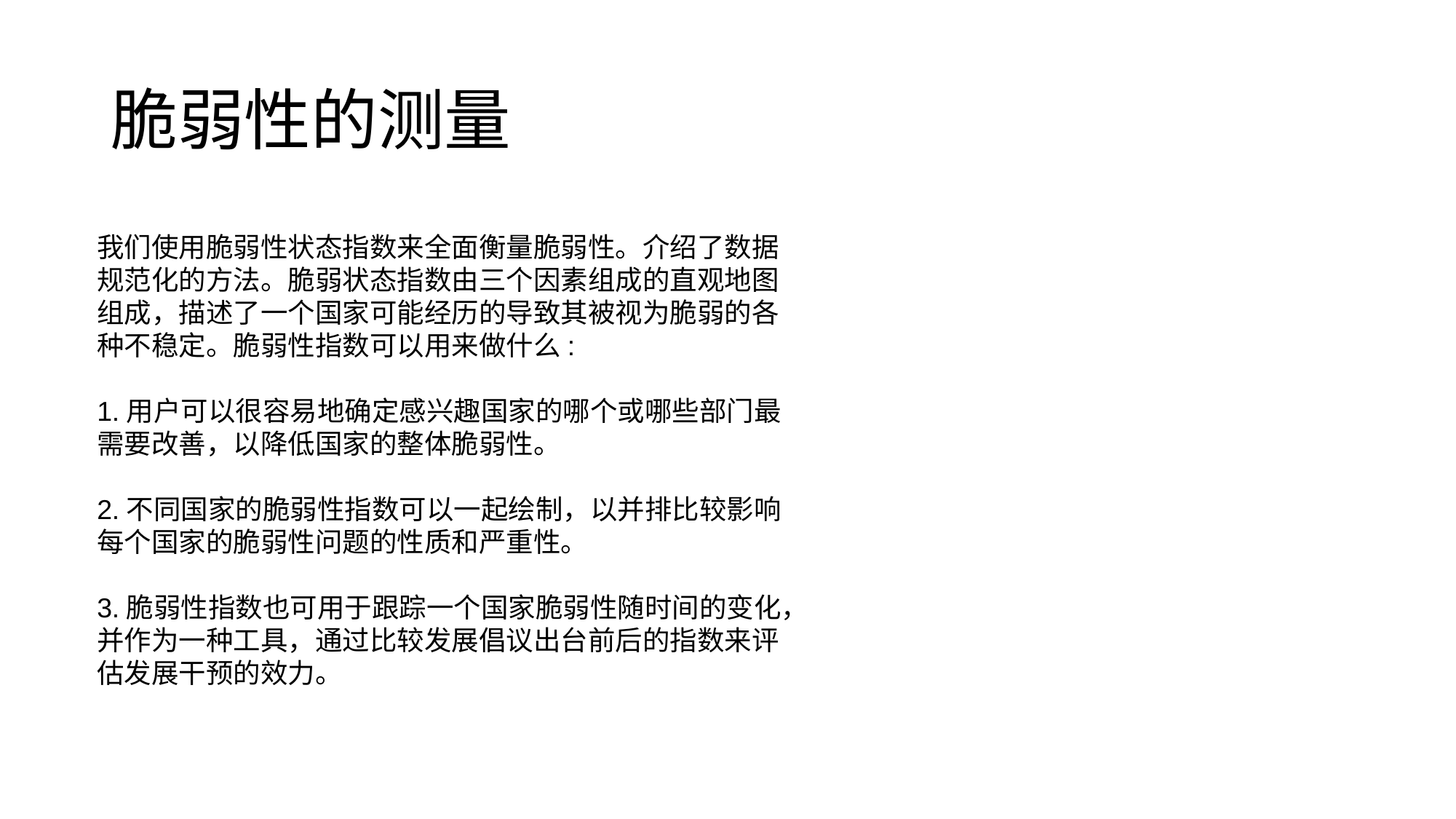

# 脆弱性的测量
我们使用脆弱性状态指数来全面衡量脆弱性。介绍了数据规范化的方法。脆弱状态指数由三个因素组成的直观地图组成，描述了一个国家可能经历的导致其被视为脆弱的各种不稳定。脆弱性指数可以用来做什么:

1.用户可以很容易地确定感兴趣国家的哪个或哪些部门最需要改善，以降低国家的整体脆弱性。

2.不同国家的脆弱性指数可以一起绘制，以并排比较影响每个国家的脆弱性问题的性质和严重性。

3.脆弱性指数也可用于跟踪一个国家脆弱性随时间的变化，并作为一种工具，通过比较发展倡议出台前后的指数来评估发展干预的效力。